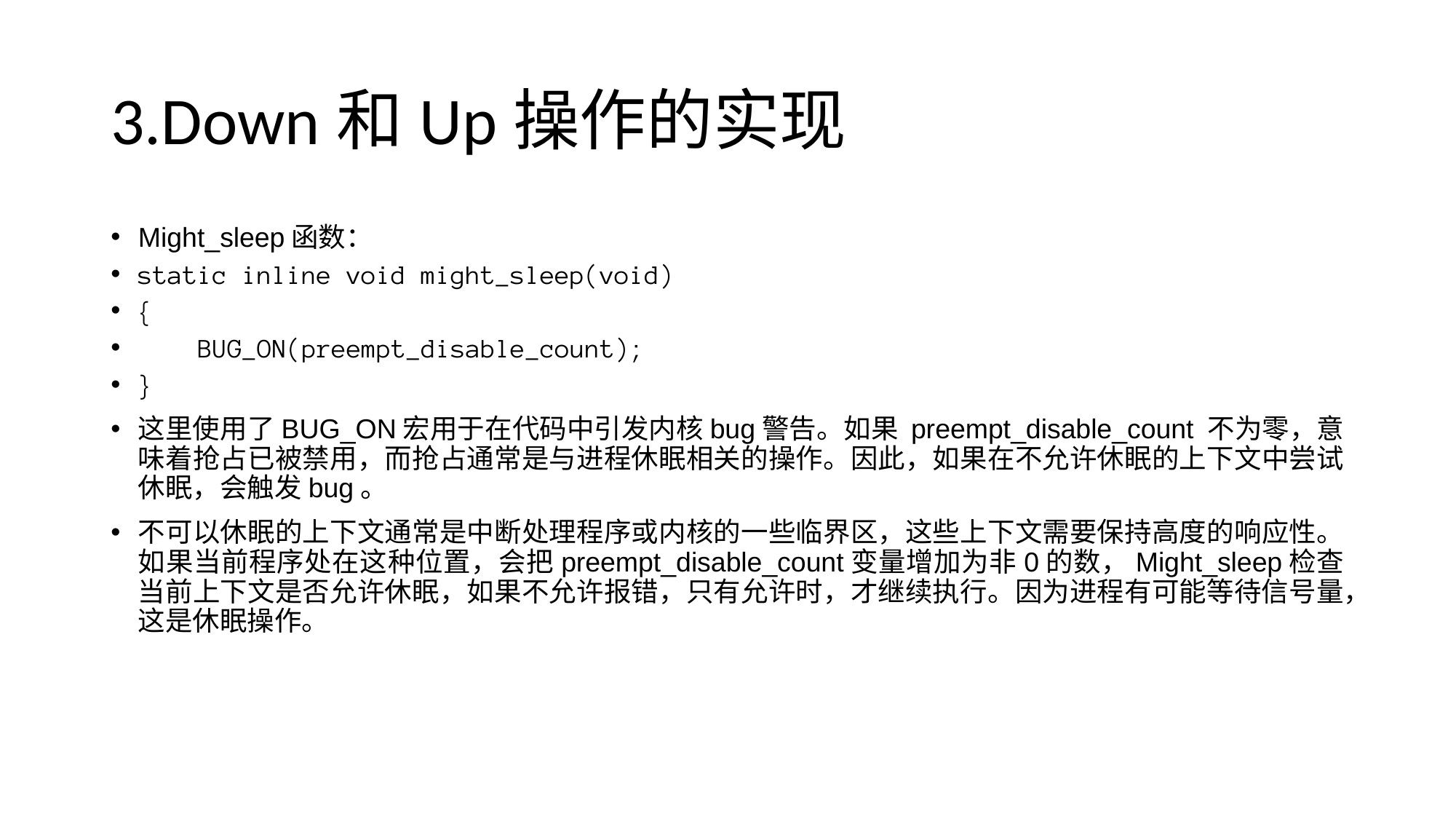

# 3.Down和Up操作的实现
Might_sleep函数：
static inline void might_sleep(void)
{
    BUG_ON(preempt_disable_count);
}
这里使用了BUG_ON宏用于在代码中引发内核bug警告。如果 preempt_disable_count 不为零，意味着抢占已被禁用，而抢占通常是与进程休眠相关的操作。因此，如果在不允许休眠的上下文中尝试休眠，会触发bug。
不可以休眠的上下文通常是中断处理程序或内核的一些临界区，这些上下文需要保持高度的响应性。如果当前程序处在这种位置，会把preempt_disable_count变量增加为非0的数，Might_sleep检查当前上下文是否允许休眠，如果不允许报错，只有允许时，才继续执行。因为进程有可能等待信号量，这是休眠操作。